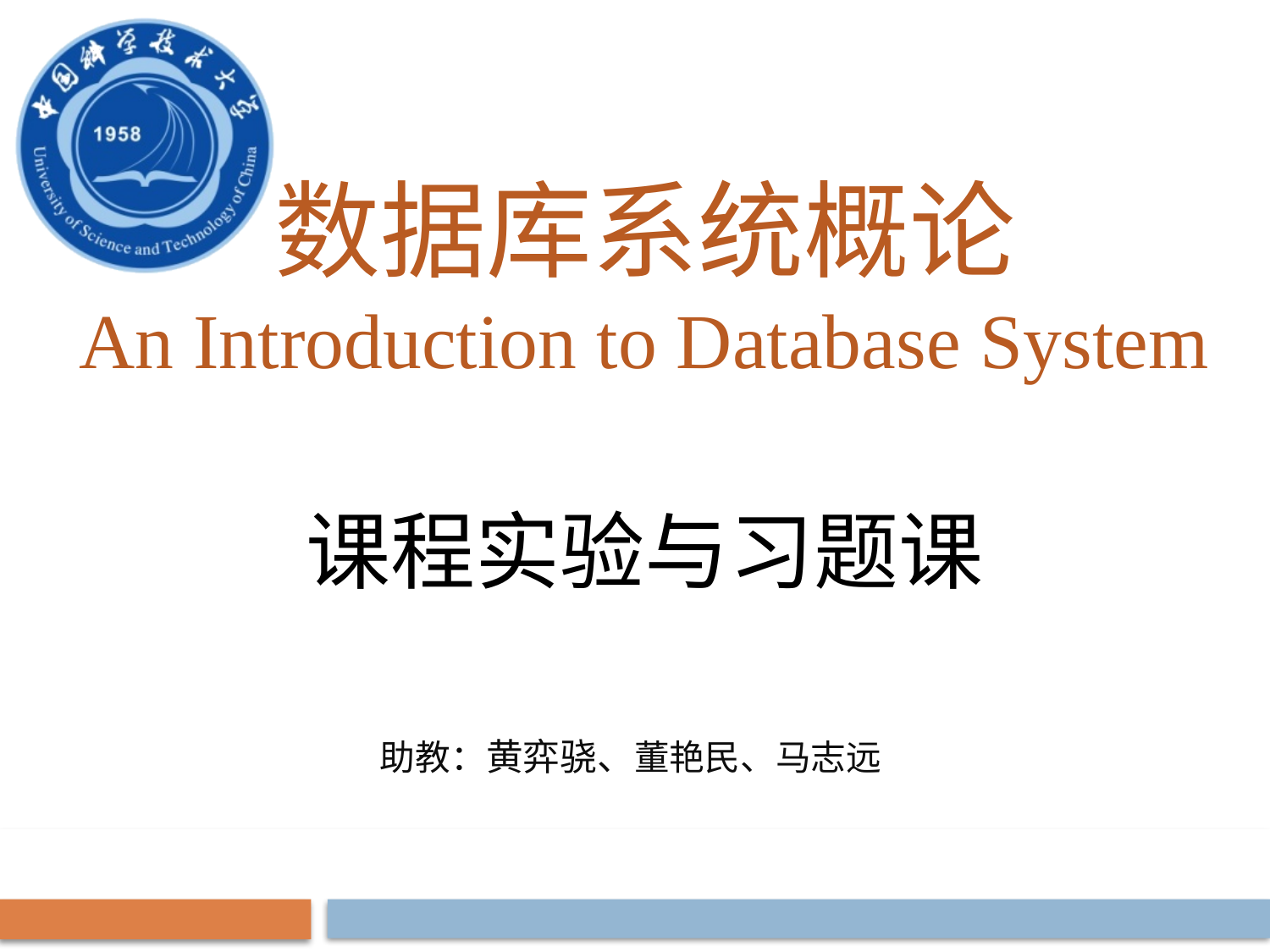

# 数据库系统概论 An Introduction to Database System 课程实验与习题课
助教：黄弈骁、董艳民、马志远